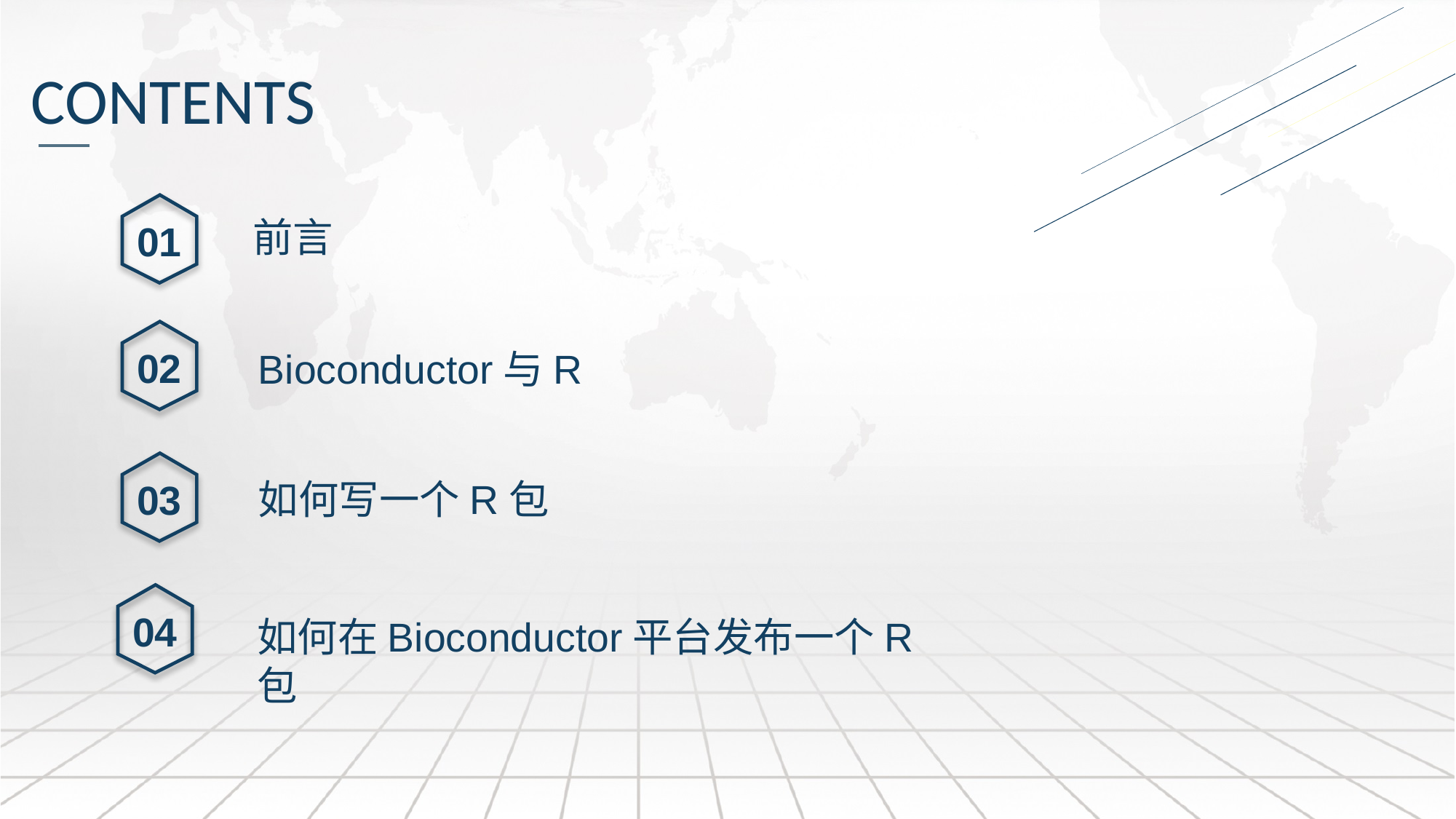

CONTENTS

01
前言

02
Bioconductor与R

03
如何写一个R包

04
如何在Bioconductor平台发布一个R包